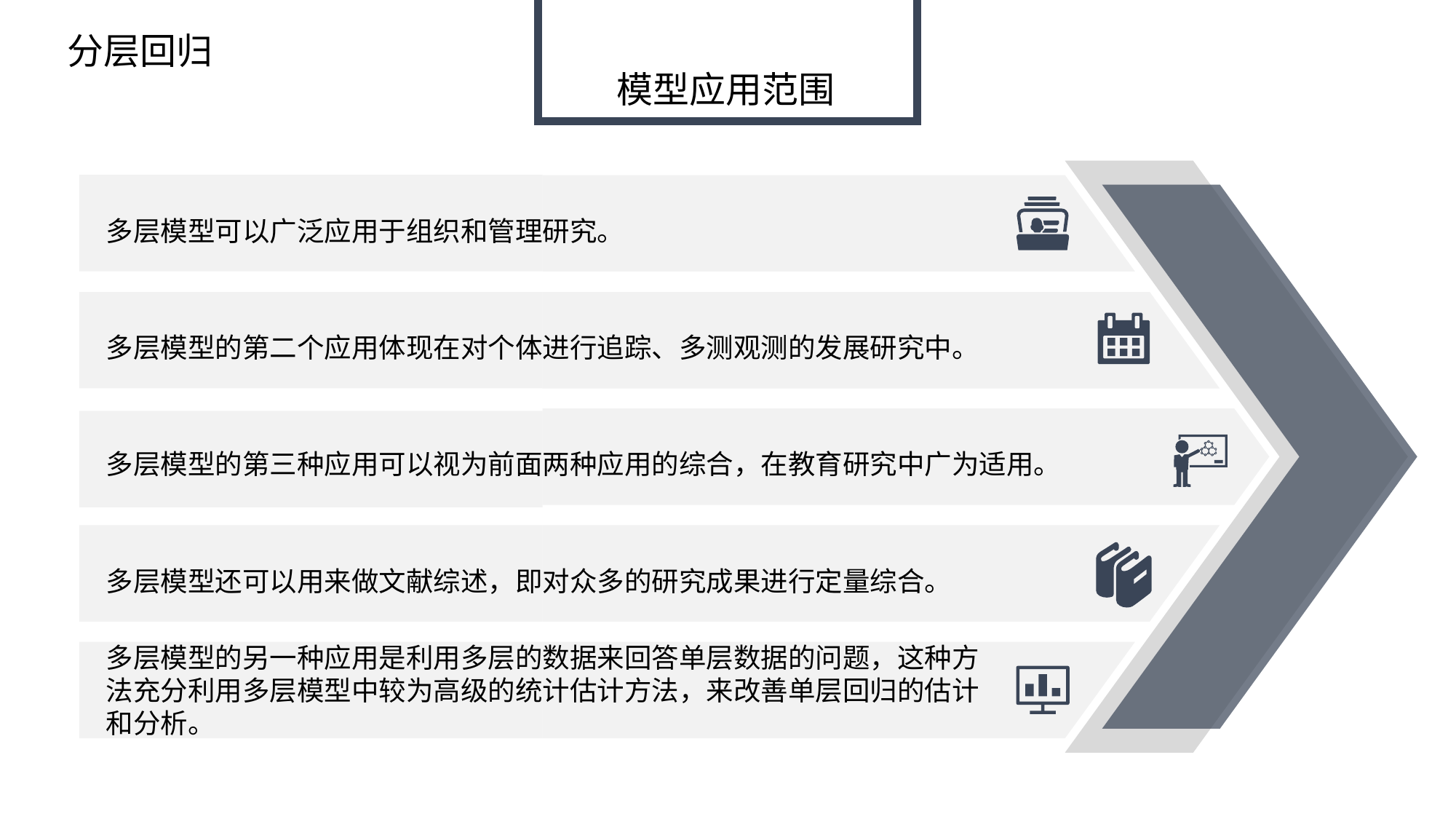

分层回归
模型应用范围

多层模型可以广泛应用于组织和管理研究。

多层模型的第二个应用体现在对个体进行追踪、多测观测的发展研究中。

多层模型的第三种应用可以视为前面两种应用的综合，在教育研究中广为适用。

多层模型还可以用来做文献综述，即对众多的研究成果进行定量综合。

多层模型的另一种应用是利用多层的数据来回答单层数据的问题，这种方法充分利用多层模型中较为高级的统计估计方法，来改善单层回归的估计和分析。